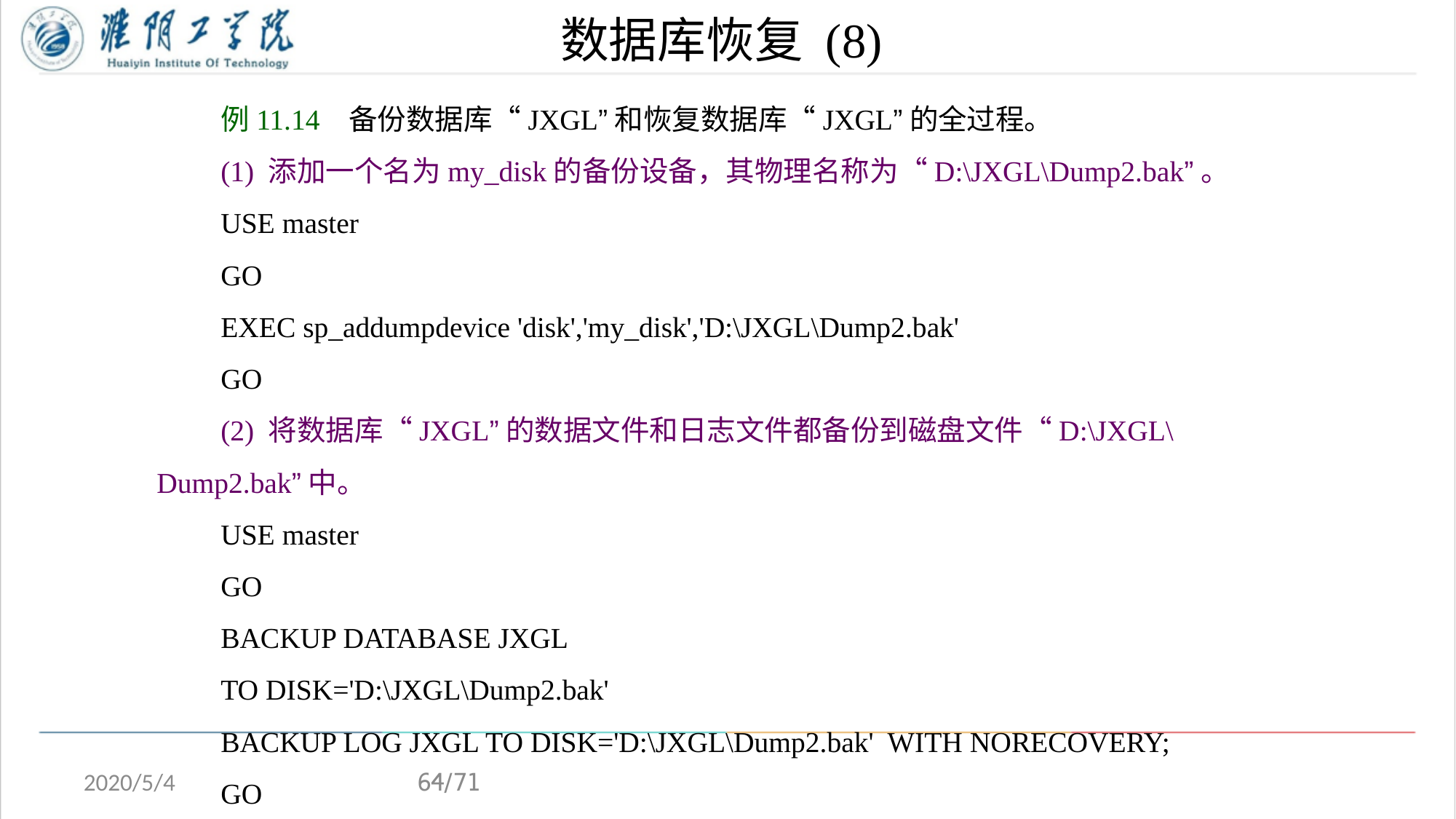

# 数据库恢复 (8)
例11.14   备份数据库“JXGL”和恢复数据库“JXGL”的全过程。
(1) 添加一个名为my_disk的备份设备，其物理名称为“D:\JXGL\Dump2.bak”。
USE master
GO
EXEC sp_addumpdevice 'disk','my_disk','D:\JXGL\Dump2.bak'
GO
(2) 将数据库“JXGL”的数据文件和日志文件都备份到磁盘文件“D:\JXGL\Dump2.bak”中。
USE master
GO
BACKUP DATABASE JXGL
TO DISK='D:\JXGL\Dump2.bak'
BACKUP LOG JXGL TO DISK='D:\JXGL\Dump2.bak'  WITH NORECOVERY;
GO
64/71
2020/5/4